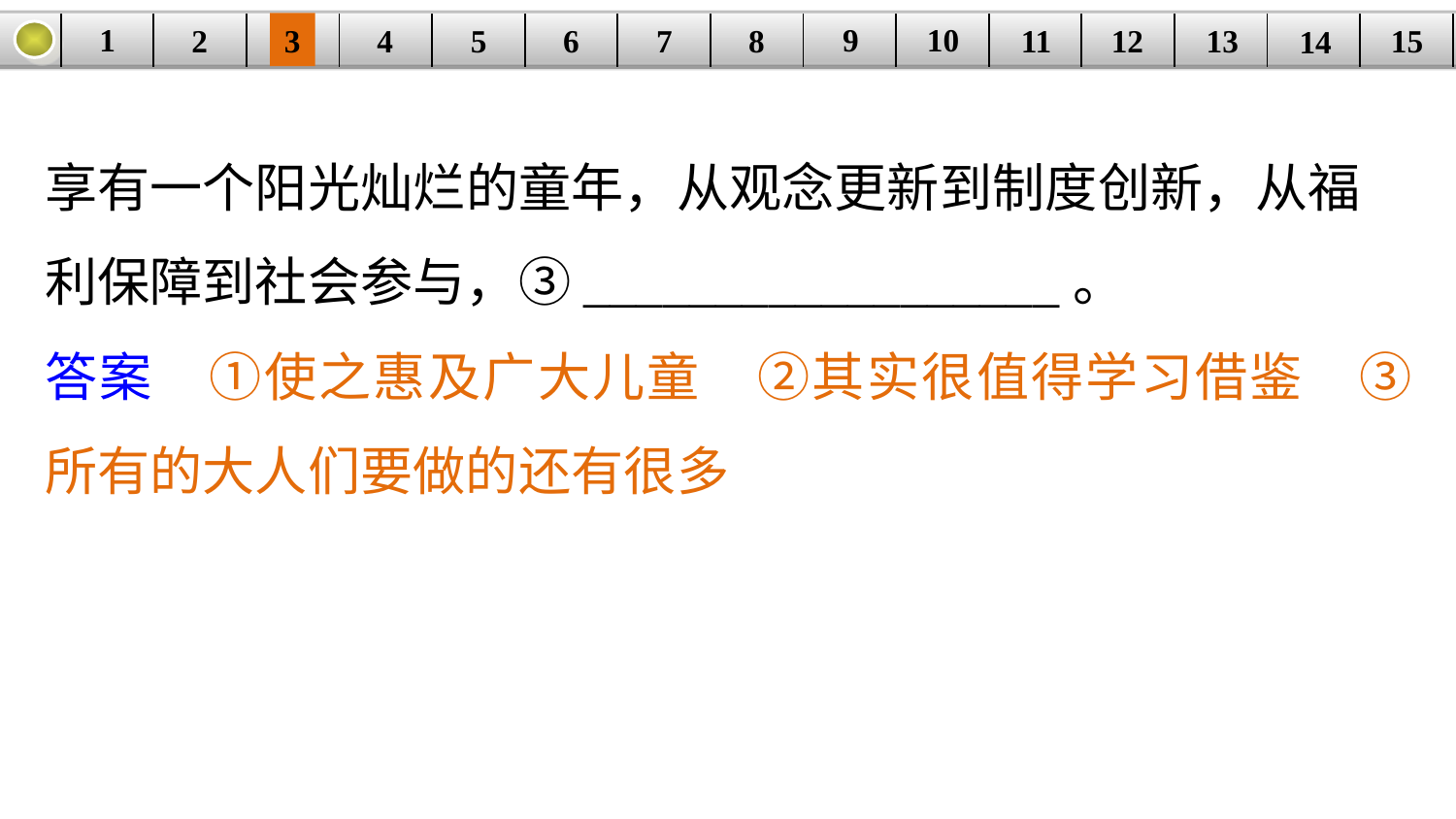

9
10
1
3
4
5
6
8
11
2
12
15
|  |  |  |  |  |  |  |  |  |  |  |  |  |  |  |
| --- | --- | --- | --- | --- | --- | --- | --- | --- | --- | --- | --- | --- | --- | --- |
7
13
14

享有一个阳光灿烂的童年，从观念更新到制度创新，从福利保障到社会参与，③__________________。
答案　①使之惠及广大儿童　②其实很值得学习借鉴　③所有的大人们要做的还有很多